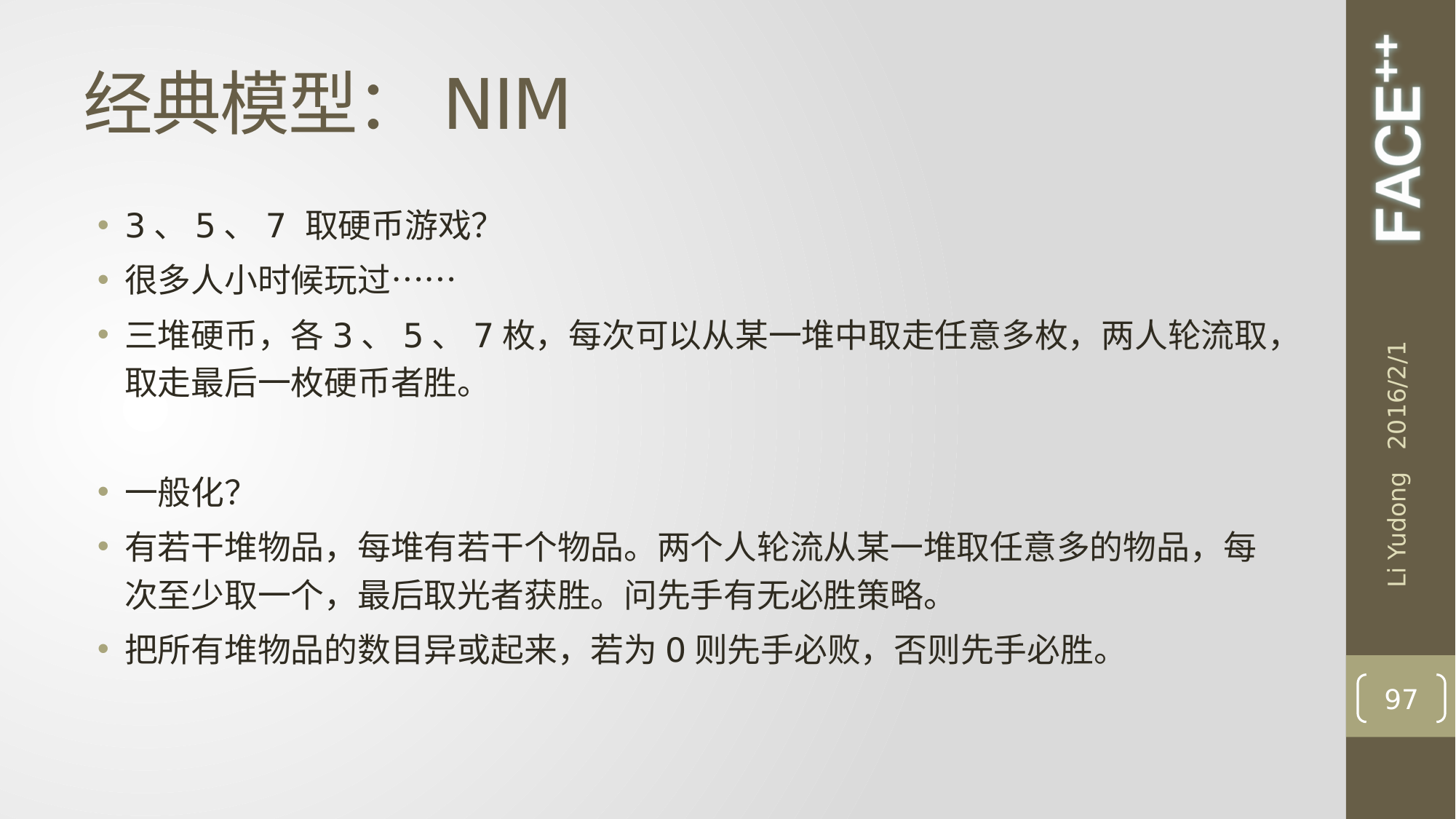

# 经典模型：NIM
3、5、7 取硬币游戏？
很多人小时候玩过……
三堆硬币，各3、5、7枚，每次可以从某一堆中取走任意多枚，两人轮流取，取走最后一枚硬币者胜。

一般化？
有若干堆物品，每堆有若干个物品。两个人轮流从某一堆取任意多的物品，每次至少取一个，最后取光者获胜。问先手有无必胜策略。
把所有堆物品的数目异或起来，若为0则先手必败，否则先手必胜。
2016/2/1
Li Yudong
97